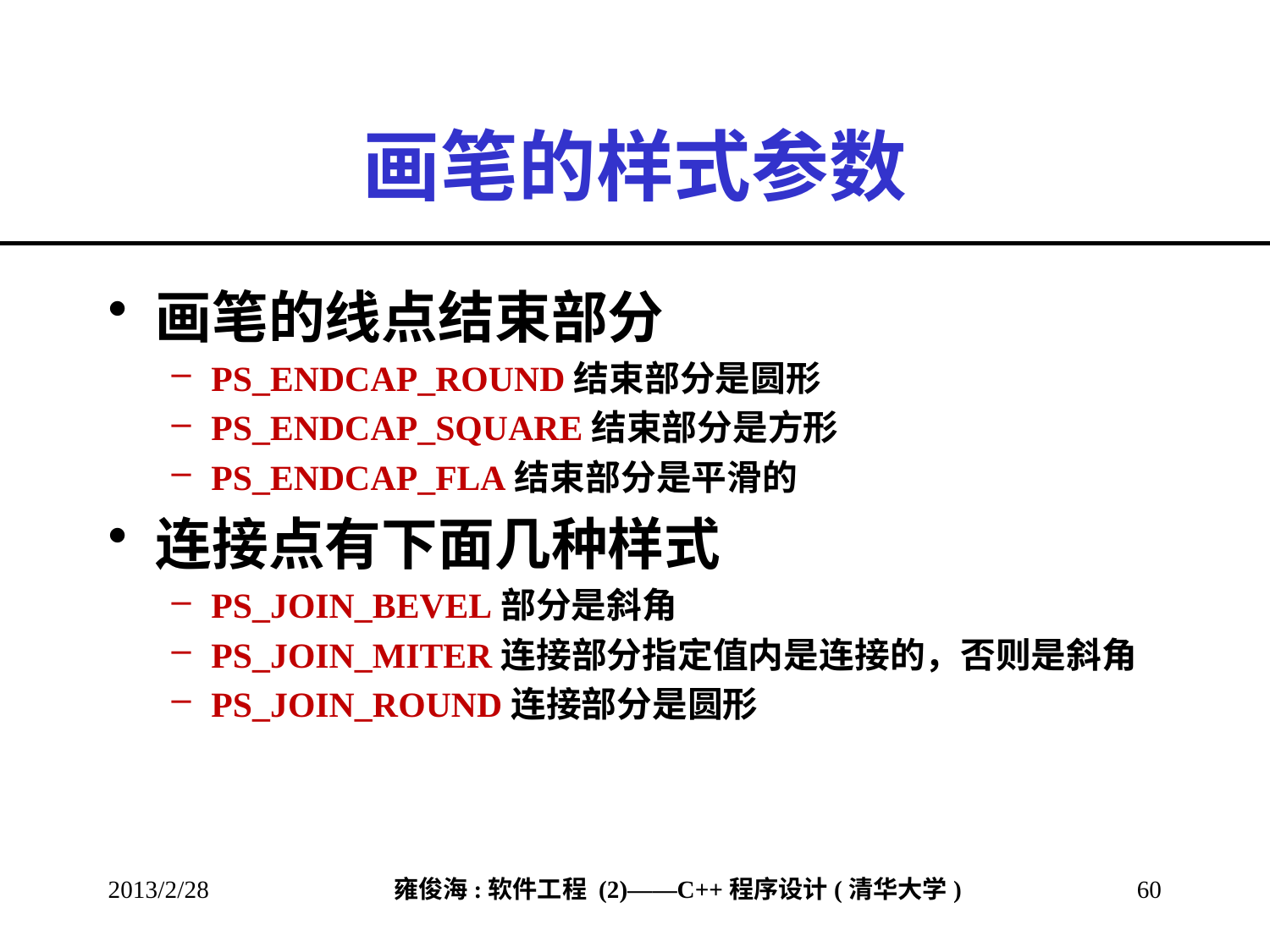

# 画笔的样式参数
画笔的线点结束部分
PS_ENDCAP_ROUND结束部分是圆形
PS_ENDCAP_SQUARE结束部分是方形
PS_ENDCAP_FLA结束部分是平滑的
连接点有下面几种样式
PS_JOIN_BEVEL部分是斜角
PS_JOIN_MITER连接部分指定值内是连接的，否则是斜角
PS_JOIN_ROUND连接部分是圆形
2013/2/28
60